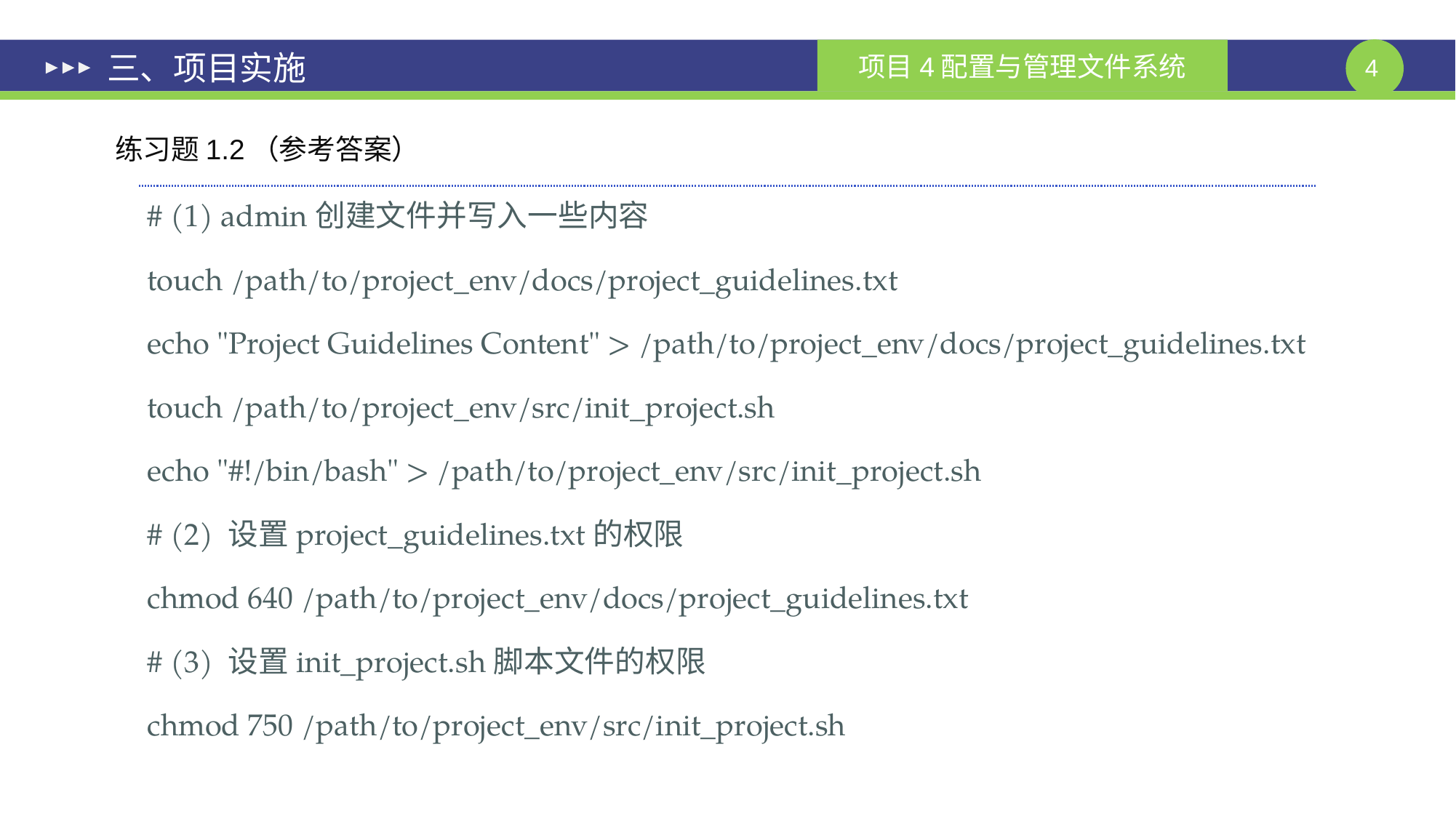

# 三、项目实施
练习题1.2（参考答案）
# (1) admin创建文件并写入一些内容
touch /path/to/project_env/docs/project_guidelines.txt
echo "Project Guidelines Content" > /path/to/project_env/docs/project_guidelines.txt
touch /path/to/project_env/src/init_project.sh
echo "#!/bin/bash" > /path/to/project_env/src/init_project.sh
# (2) 设置project_guidelines.txt的权限
chmod 640 /path/to/project_env/docs/project_guidelines.txt
# (3) 设置init_project.sh脚本文件的权限
chmod 750 /path/to/project_env/src/init_project.sh